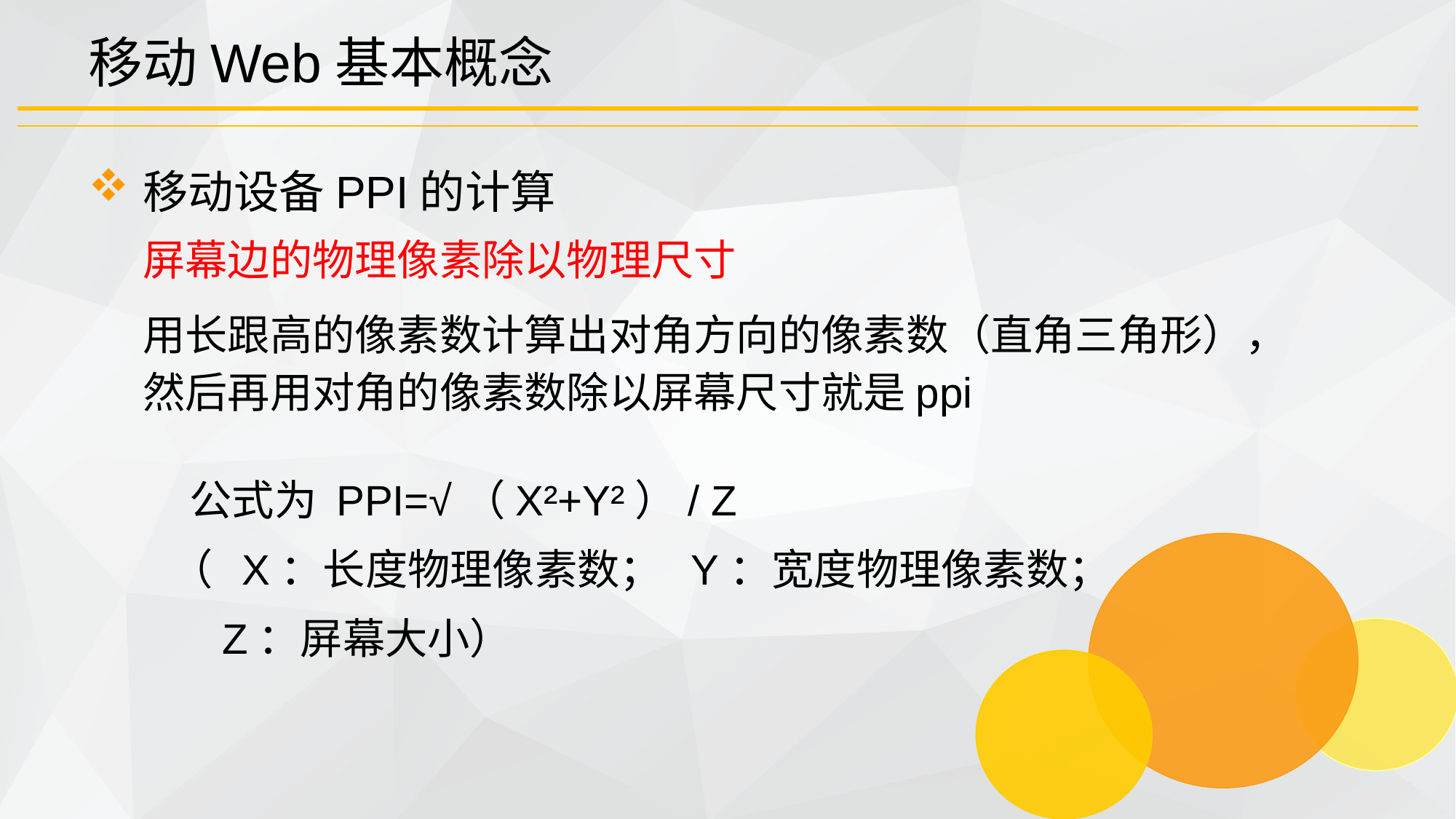

# 移动Web基本概念
移动设备PPI的计算
屏幕边的物理像素除以物理尺寸
用长跟高的像素数计算出对角方向的像素数（直角三角形），然后再用对角的像素数除以屏幕尺寸就是ppi
   公式为 PPI=√（X²+Y²）/ Z
 （  X：长度物理像素数；  Y：宽度物理像素数；
      Z：屏幕大小）